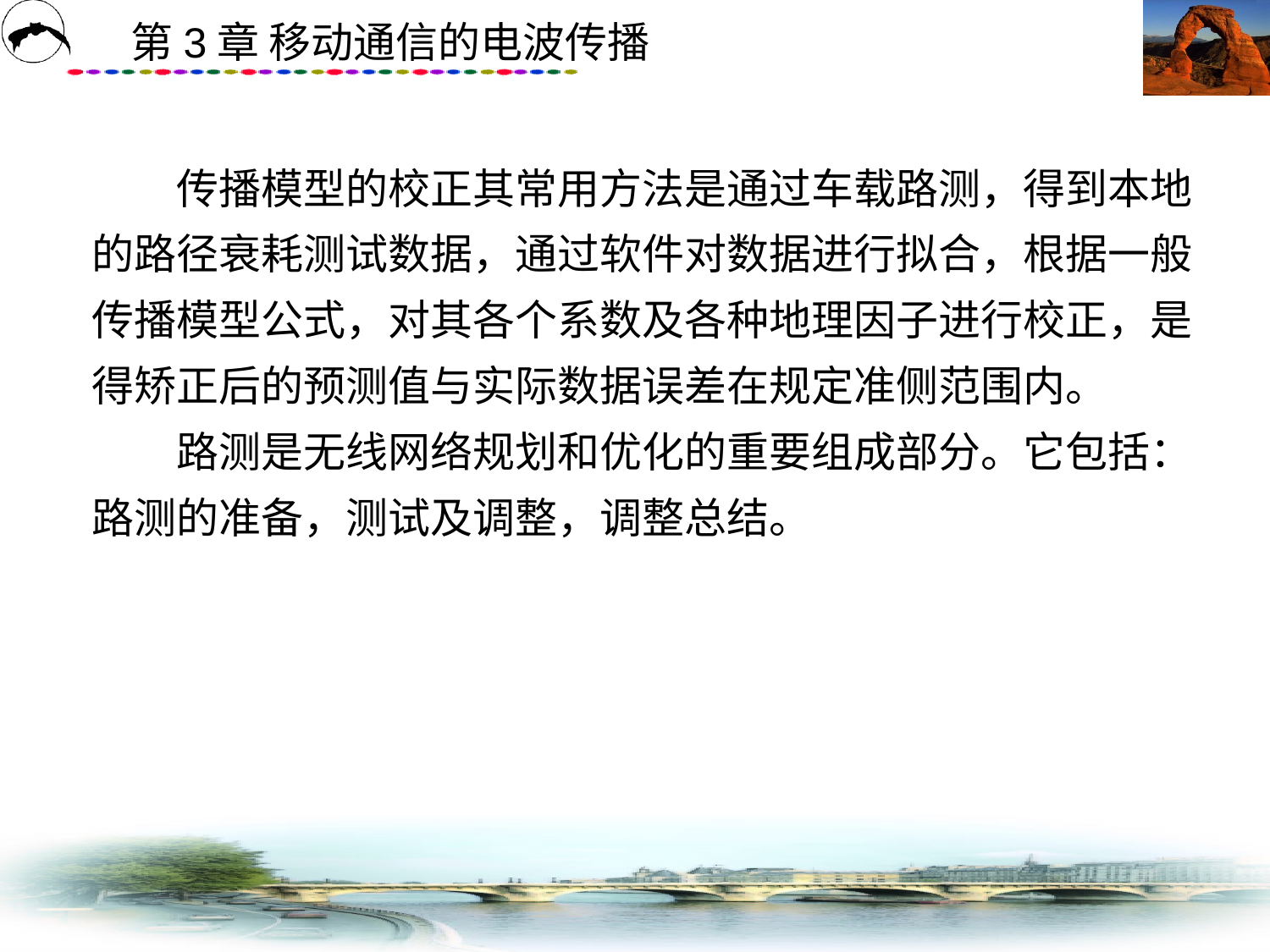

# 传播模型的校正其常用方法是通过车载路测，得到本地的路径衰耗测试数据，通过软件对数据进行拟合，根据一般传播模型公式，对其各个系数及各种地理因子进行校正，是得矫正后的预测值与实际数据误差在规定准侧范围内。 　　路测是无线网络规划和优化的重要组成部分。它包括：路测的准备，测试及调整，调整总结。